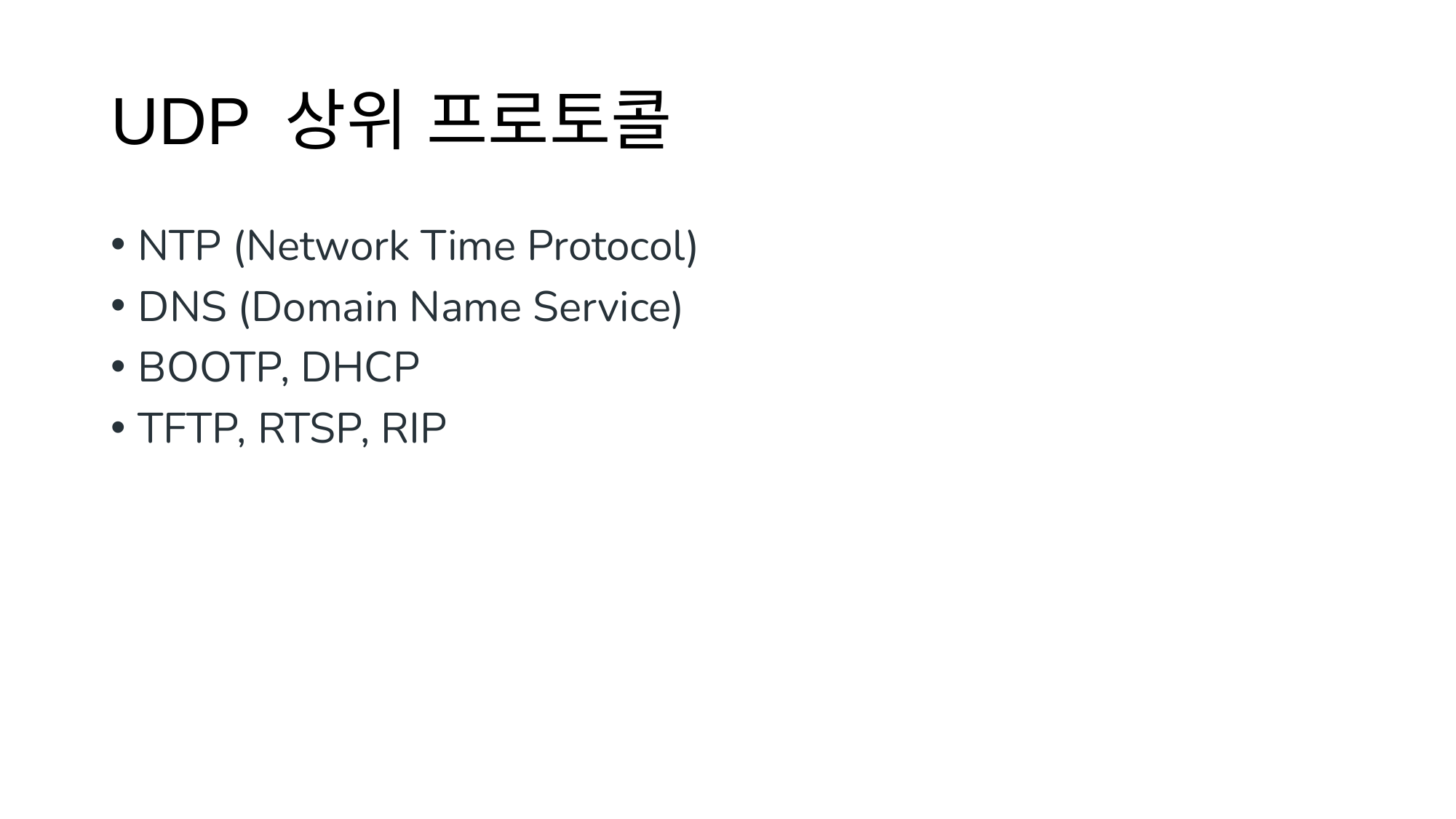

# UDP 상위 프로토콜
NTP (Network Time Protocol)
DNS (Domain Name Service)
BOOTP, DHCP
TFTP, RTSP, RIP